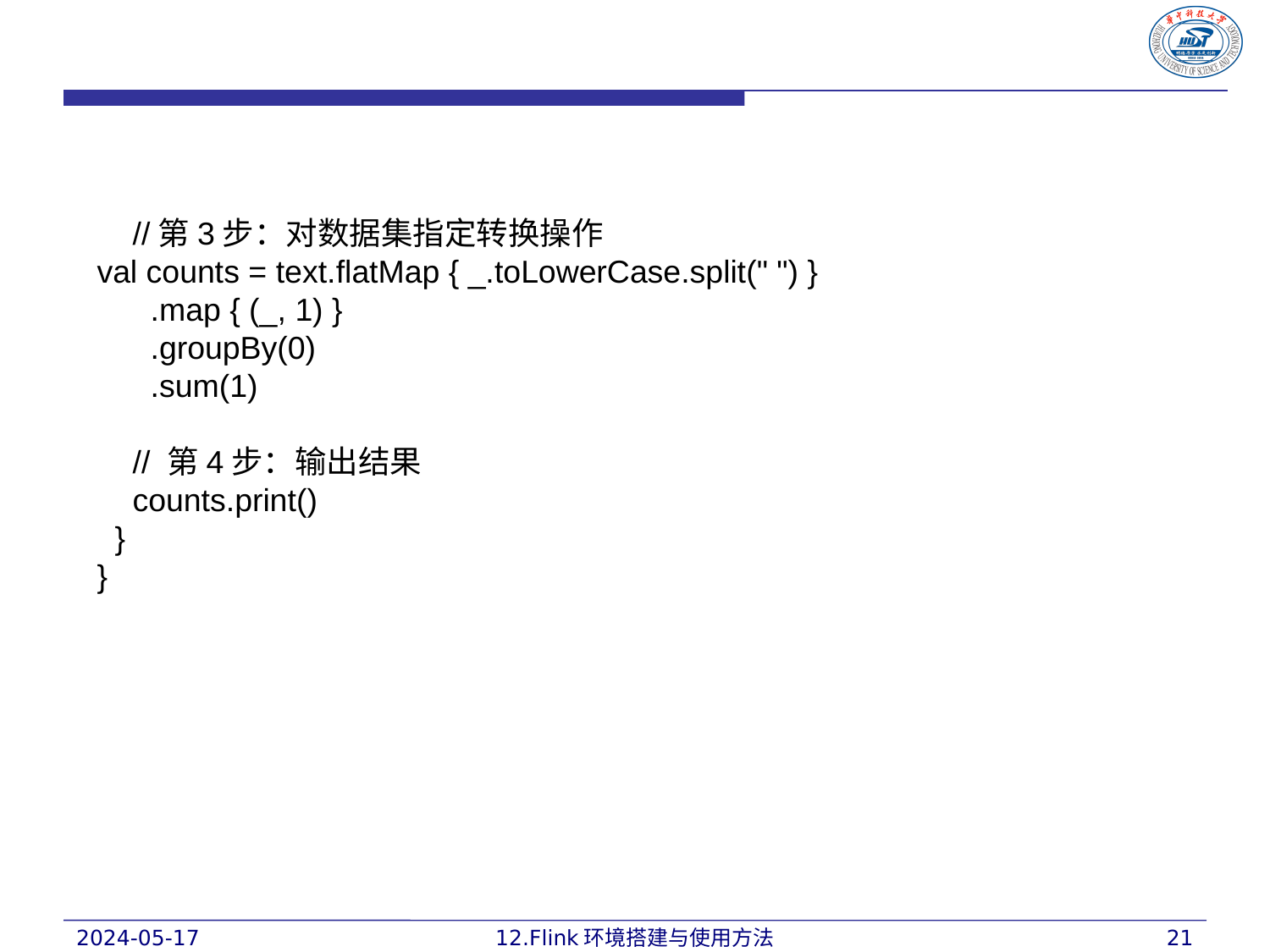

//第3步：对数据集指定转换操作
val counts = text.flatMap { _.toLowerCase.split(" ") }
      .map { (_, 1) }
      .groupBy(0)
      .sum(1)

    // 第4步：输出结果
    counts.print()
  }
}

2024-05-17
12.Flink环境搭建与使用方法
21